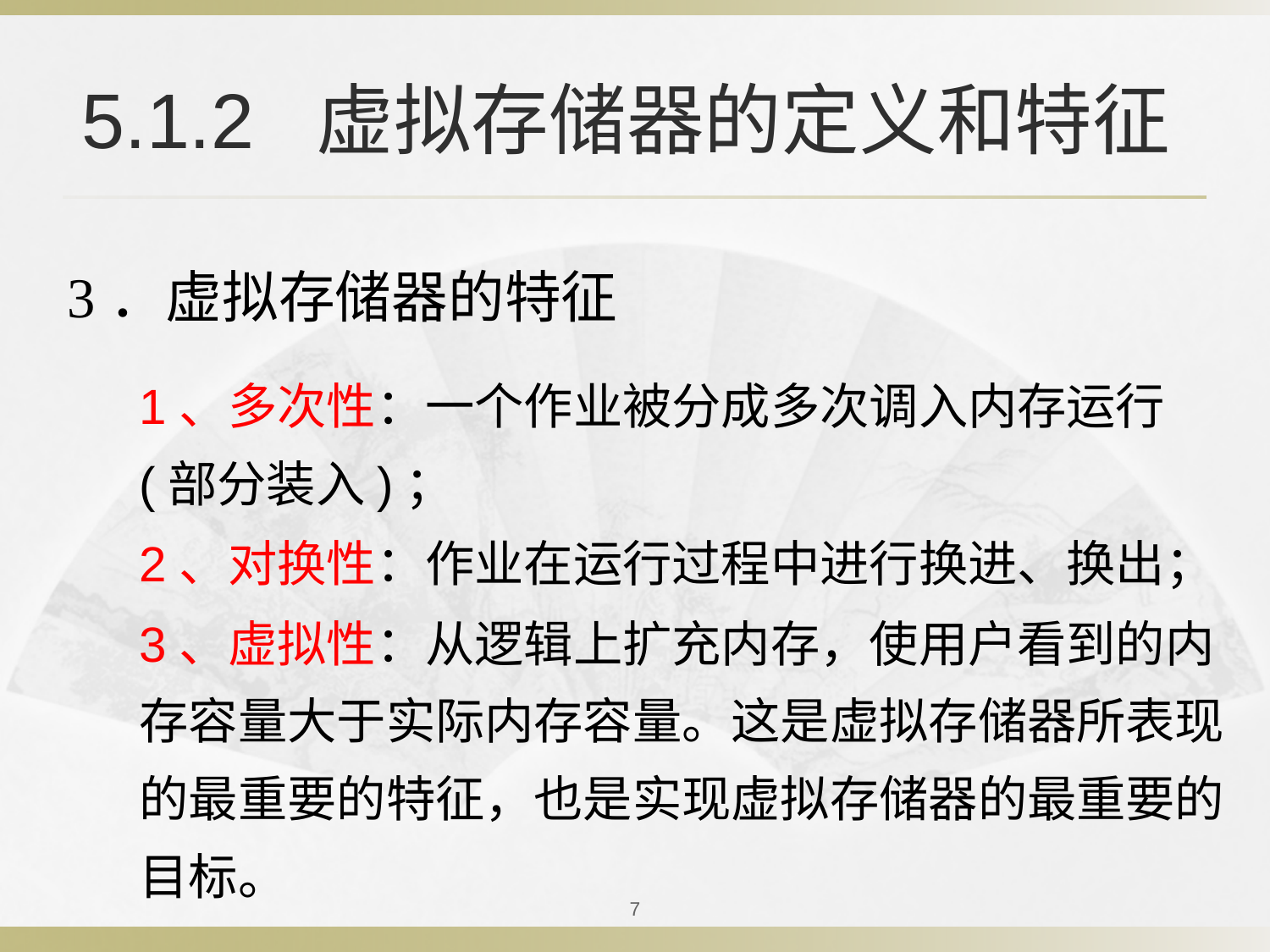

5.1.2  虚拟存储器的定义和特征
# 3．虚拟存储器的特征
1、多次性：一个作业被分成多次调入内存运行(部分装入)；
2、对换性：作业在运行过程中进行换进、换出；
3、虚拟性：从逻辑上扩充内存，使用户看到的内存容量大于实际内存容量。这是虚拟存储器所表现的最重要的特征，也是实现虚拟存储器的最重要的目标。
7